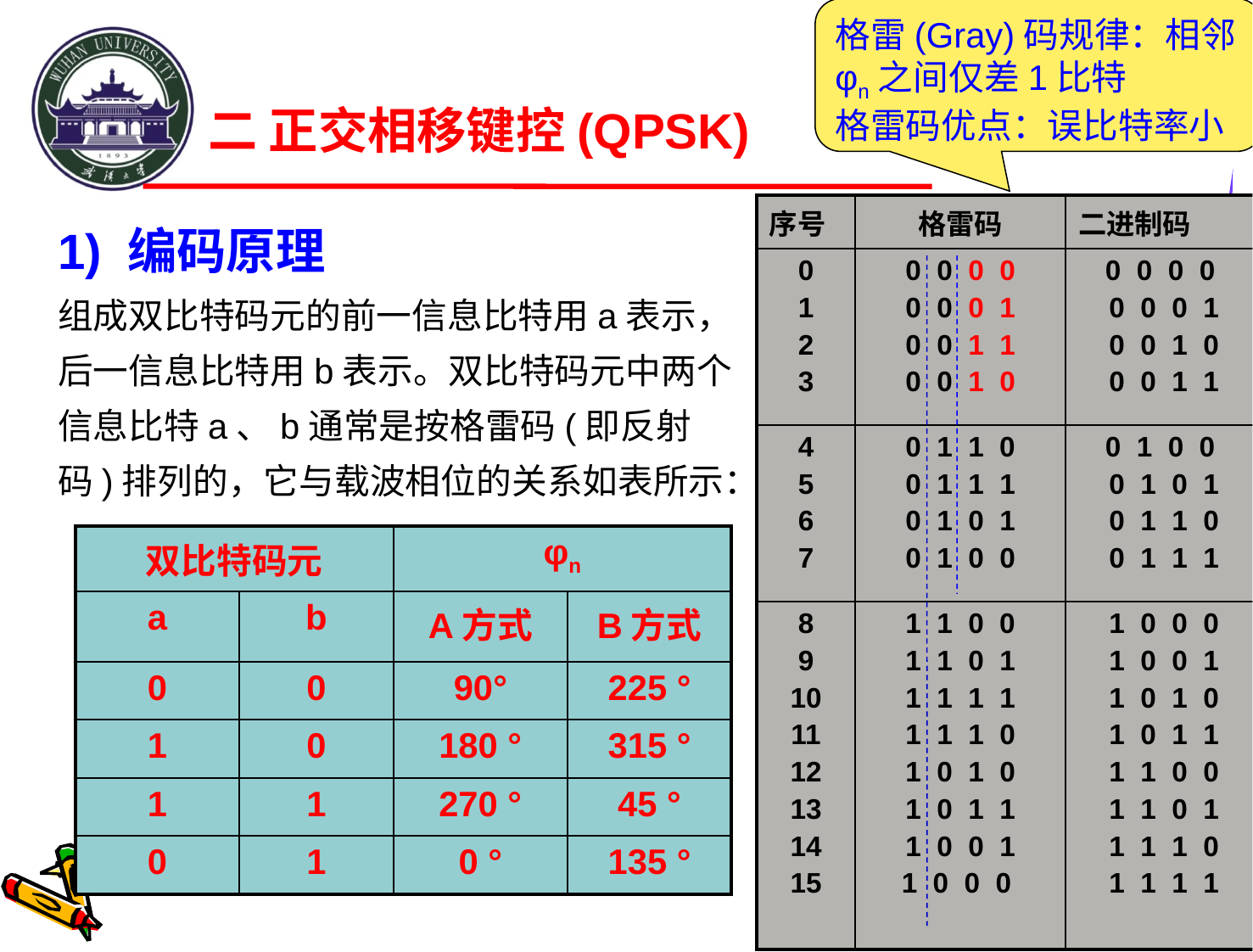

格雷(Gray)码规律：相邻φn之间仅差1比特
格雷码优点：误比特率小
# 二 正交相移键控(QPSK)
1) 编码原理
组成双比特码元的前一信息比特用a表示，后一信息比特用b表示。双比特码元中两个信息比特a、b通常是按格雷码(即反射码)排列的，它与载波相位的关系如表所示：
| 序号 | 格雷码 | 二进制码 |
| --- | --- | --- |
| 0 1 2 3 | 0 0 0 0 0 0 0 1 0 0 1 1 0 0 1 0 | 0 0 0 0 0 0 0 1 0 0 1 0 0 0 1 1 |
| 4 5 6 7 | 0 1 1 0 0 1 1 1 0 1 0 1 0 1 0 0 | 0 1 0 0 0 1 0 1 0 1 1 0 0 1 1 1 |
| 8 9 10 11 12 13 14 15 | 1 1 0 0 1 1 0 1 1 1 1 1 1 1 1 0 1 0 1 0 1 0 1 1 1 0 0 1 1 0 0 0 | 1 0 0 0 1 0 0 1 1 0 1 0 1 0 1 1 1 1 0 0 1 1 0 1 1 1 1 0 1 1 1 1 |

| 双比特码元 |  | φn |  |
| --- | --- | --- | --- |
| a | b | A方式 | B方式 |
| 0 | 0 | 90° | 225 ° |
| 1 | 0 | 180 ° | 315 ° |
| 1 | 1 | 270 ° | 45 ° |
| 0 | 1 | 0 ° | 135 ° |